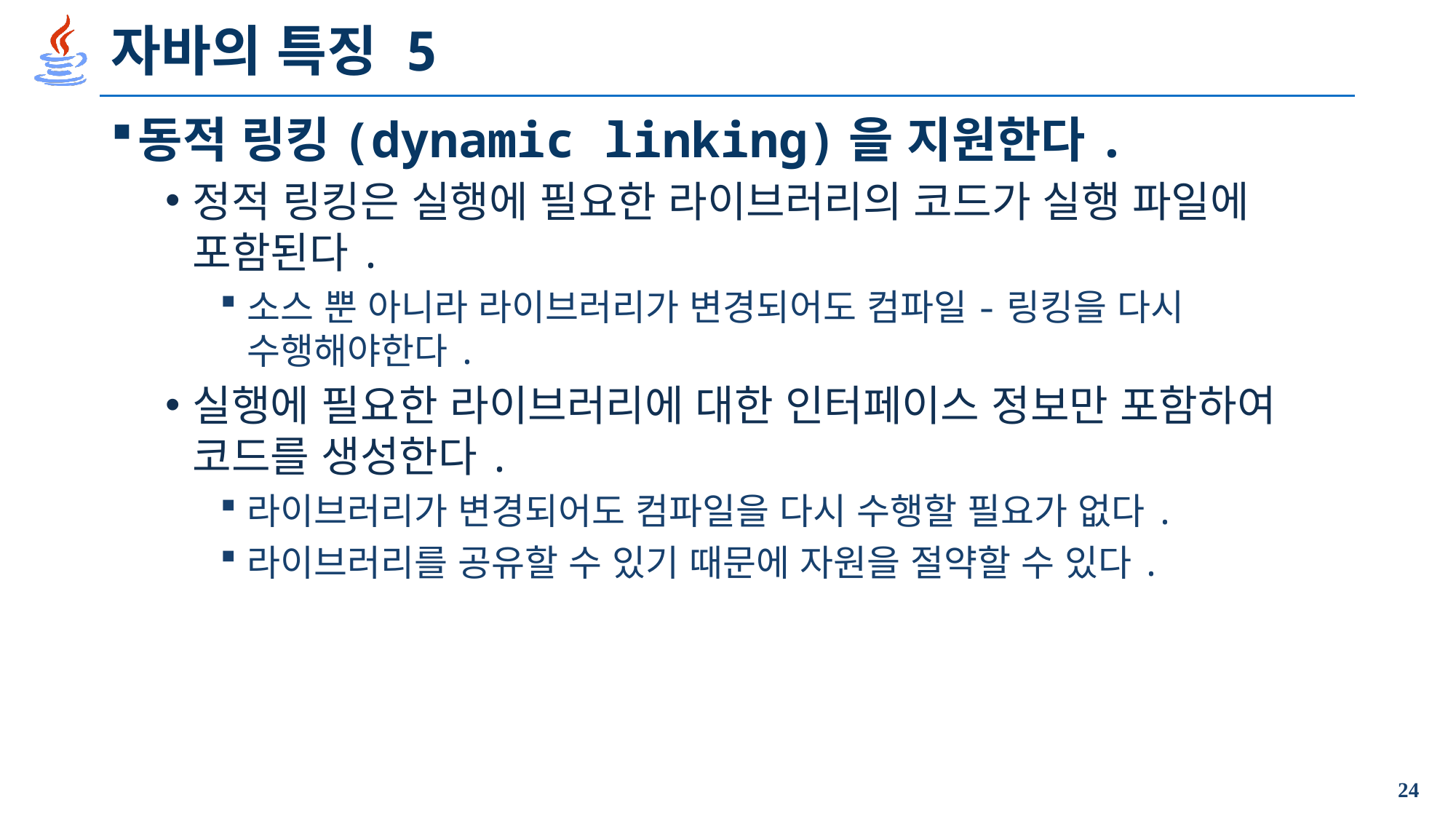

# 자바의 특징 5
동적 링킹(dynamic linking)을 지원한다.
정적 링킹은 실행에 필요한 라이브러리의 코드가 실행 파일에 포함된다.
소스 뿐 아니라 라이브러리가 변경되어도 컴파일-링킹을 다시 수행해야한다.
실행에 필요한 라이브러리에 대한 인터페이스 정보만 포함하여 코드를 생성한다.
라이브러리가 변경되어도 컴파일을 다시 수행할 필요가 없다.
라이브러리를 공유할 수 있기 때문에 자원을 절약할 수 있다.
24